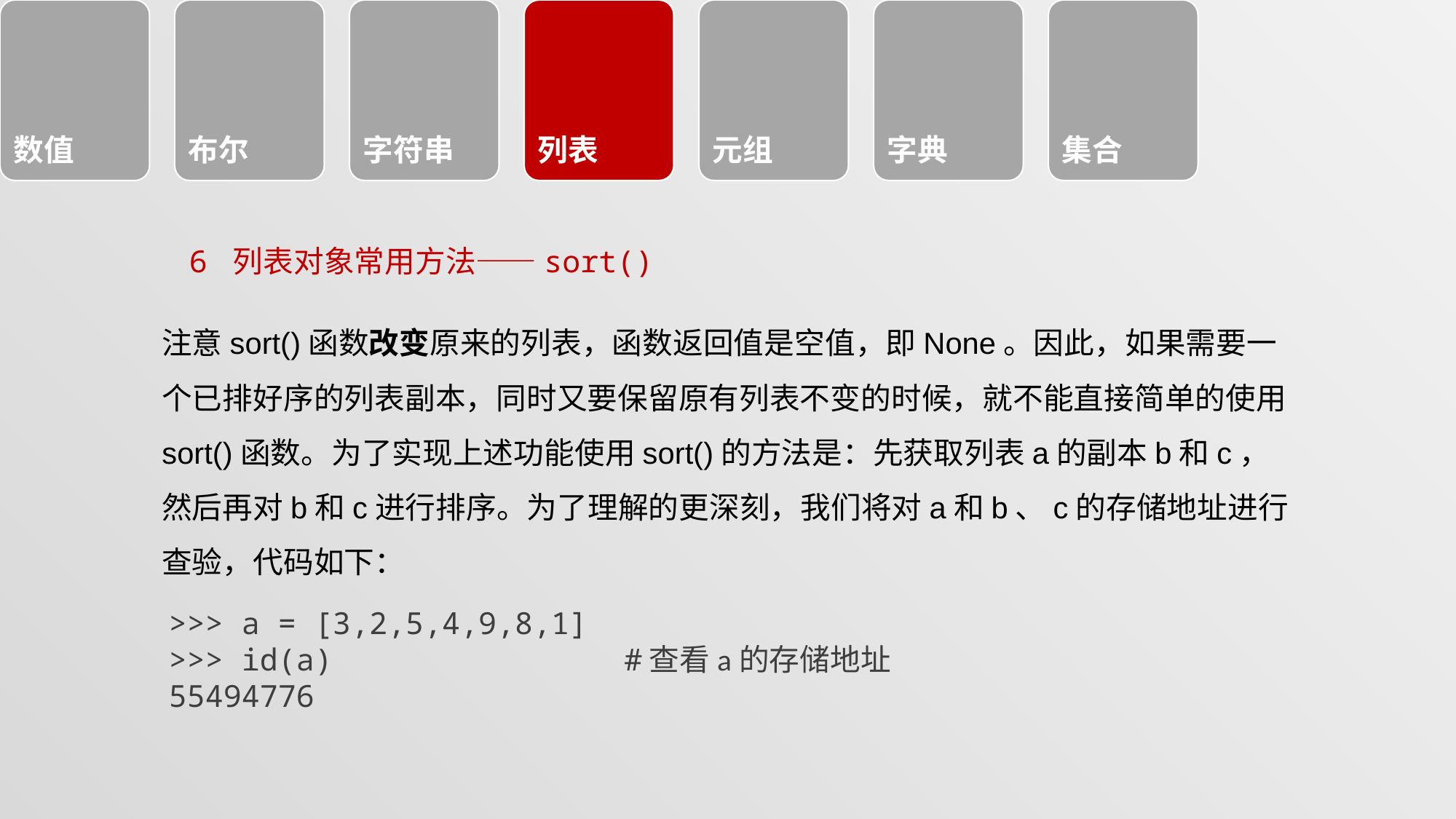

#
6 列表对象常用方法——sort()
注意sort()函数改变原来的列表，函数返回值是空值，即None。因此，如果需要一个已排好序的列表副本，同时又要保留原有列表不变的时候，就不能直接简单的使用sort()函数。为了实现上述功能使用sort()的方法是：先获取列表a的副本b和c，然后再对b和c进行排序。为了理解的更深刻，我们将对a和b、c的存储地址进行查验，代码如下：

>>> a = [3,2,5,4,9,8,1]
>>> id(a)                #查看a的存储地址
55494776